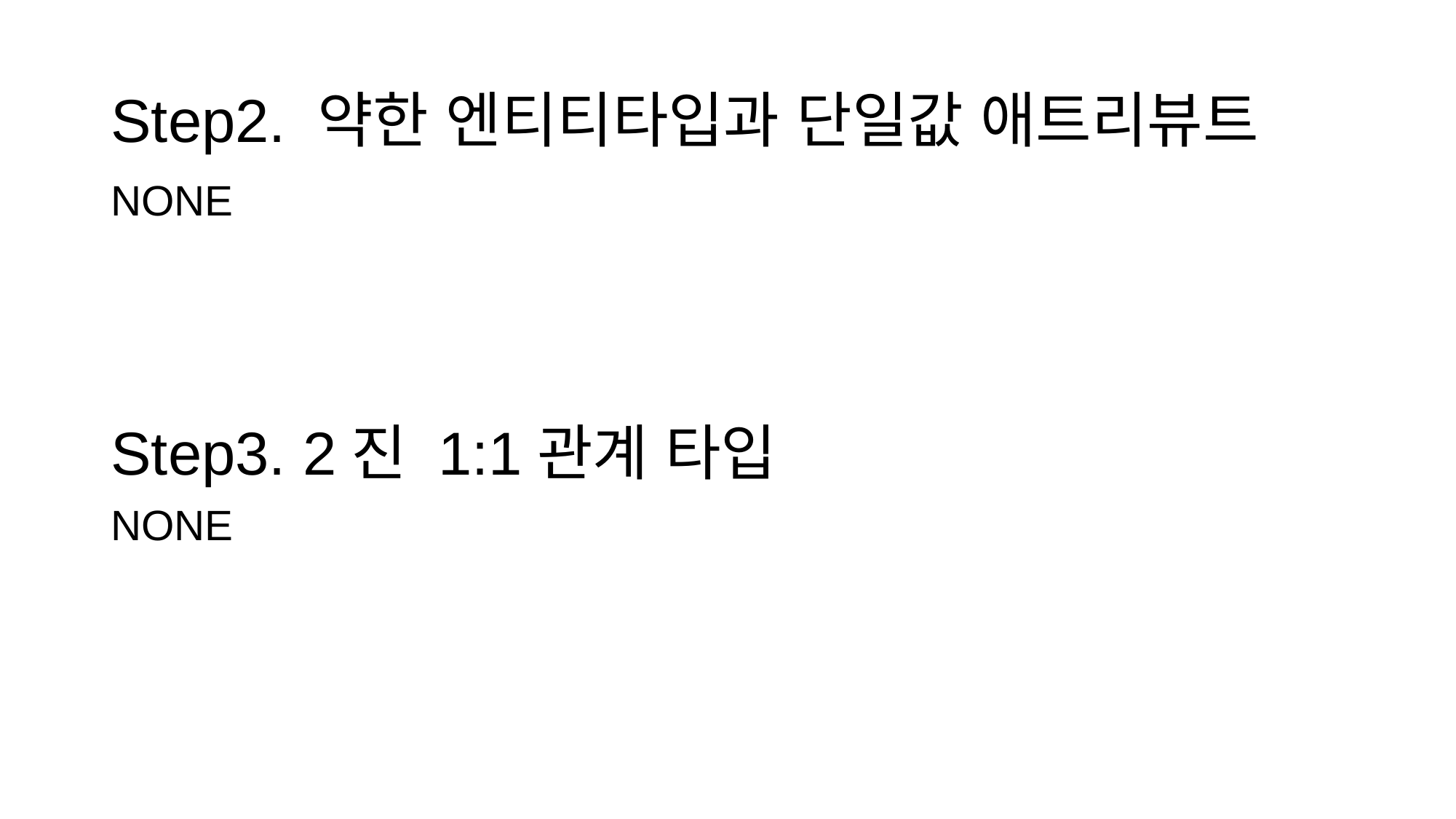

# Step2. 약한 엔티티타입과 단일값 애트리뷰트
NONE

Step3. 2진 1:1관계 타입
NONE